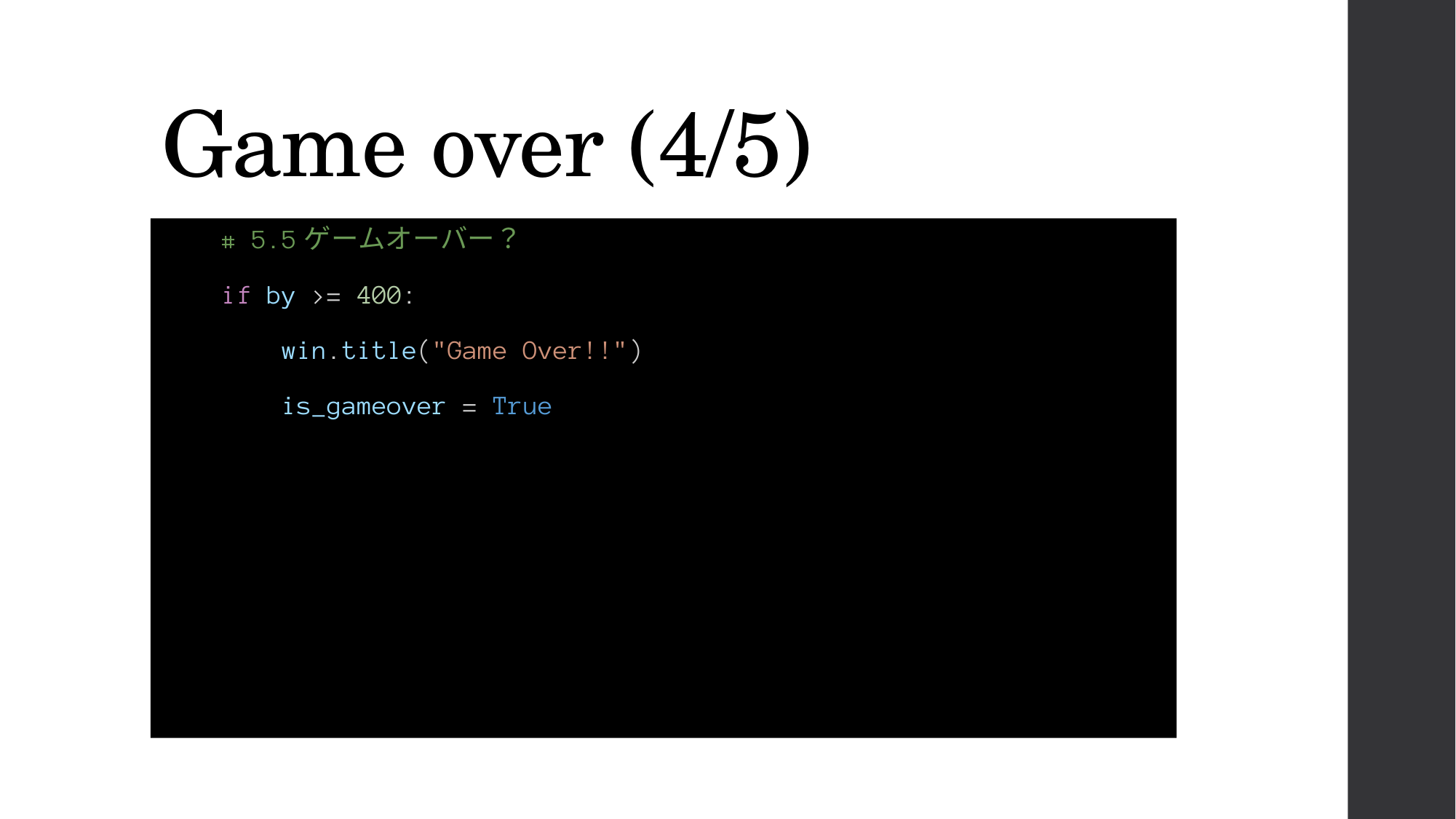

# Game over (4/5)
    # 5.5ゲームオーバー？
    if by >= 400:
        win.title("Game Over!!")
        is_gameover = True